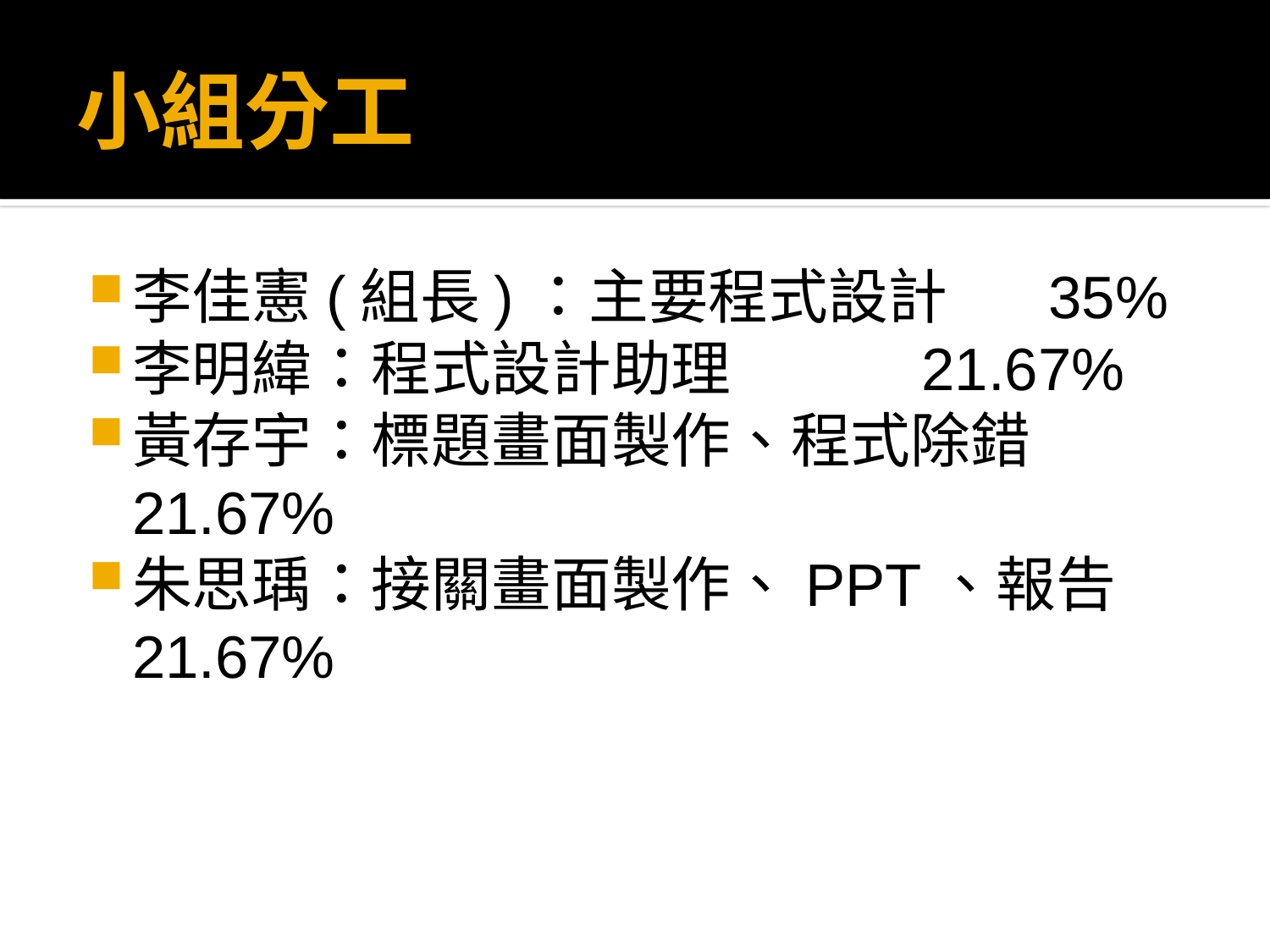

# 小組分工
李佳憲(組長)：主要程式設計   	 35%
李明緯：程式設計助理		 21.67%
黃存宇：標題畫面製作、程式除錯 21.67%
朱思瑀：接關畫面製作、PPT、報告 21.67%